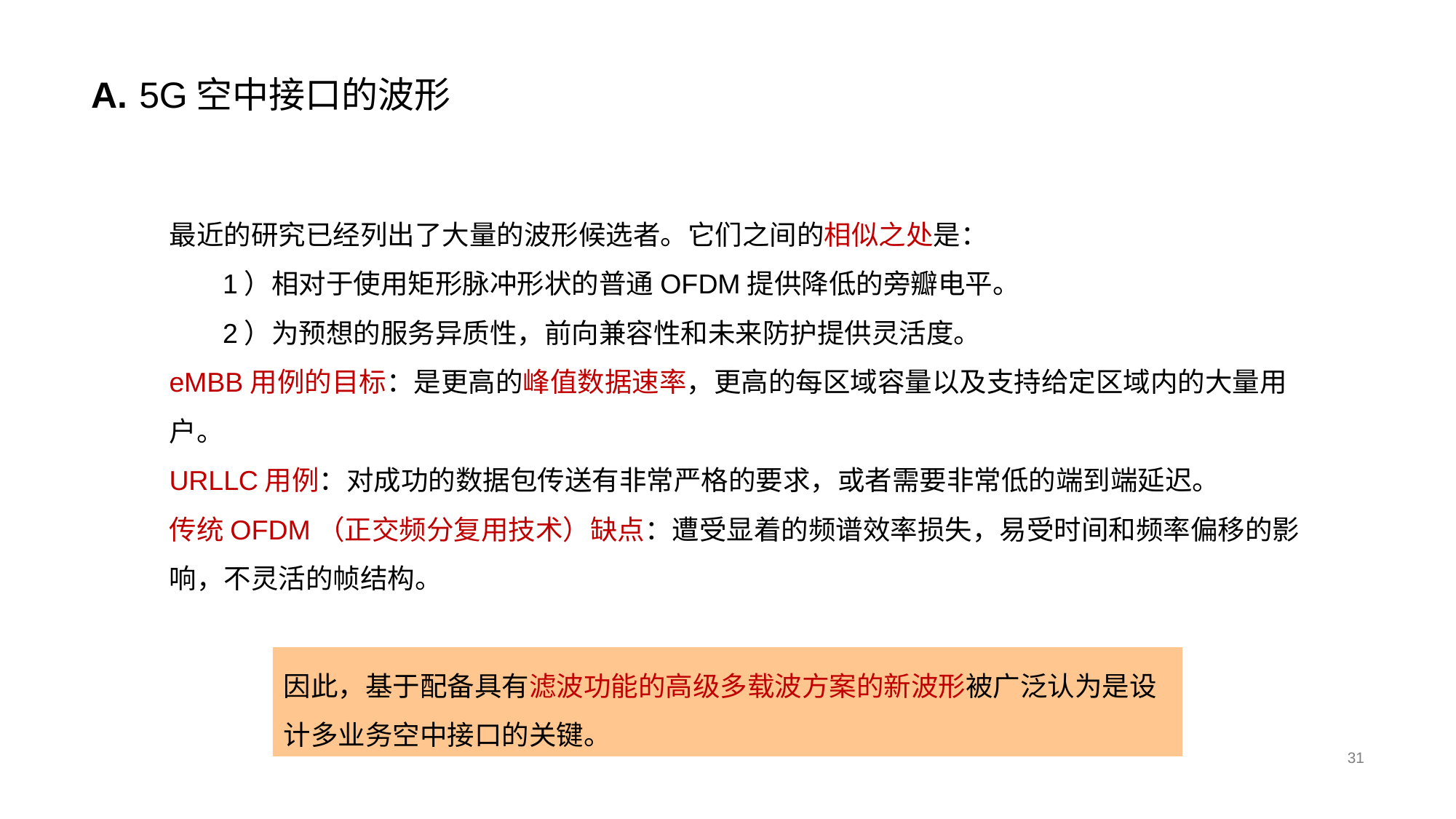

# A. 5G空中接口的波形
最近的研究已经列出了大量的波形候选者。它们之间的相似之处是：
       1）相对于使用矩形脉冲形状的普通OFDM提供降低的旁瓣电平。
       2）为预想的服务异质性，前向兼容性和未来防护提供灵活度。
eMBB用例的目标：是更高的峰值数据速率，更高的每区域容量以及支持给定区域内的大量用户。
URLLC用例：对成功的数据包传送有非常严格的要求，或者需要非常低的端到端延迟。
传统OFDM（正交频分复用技术）缺点：遭受显着的频谱效率损失，易受时间和频率偏移的影响，不灵活的帧结构。

因此，基于配备具有滤波功能的高级多载波方案的新波形被广泛认为是设计多业务空中接口的关键。
31